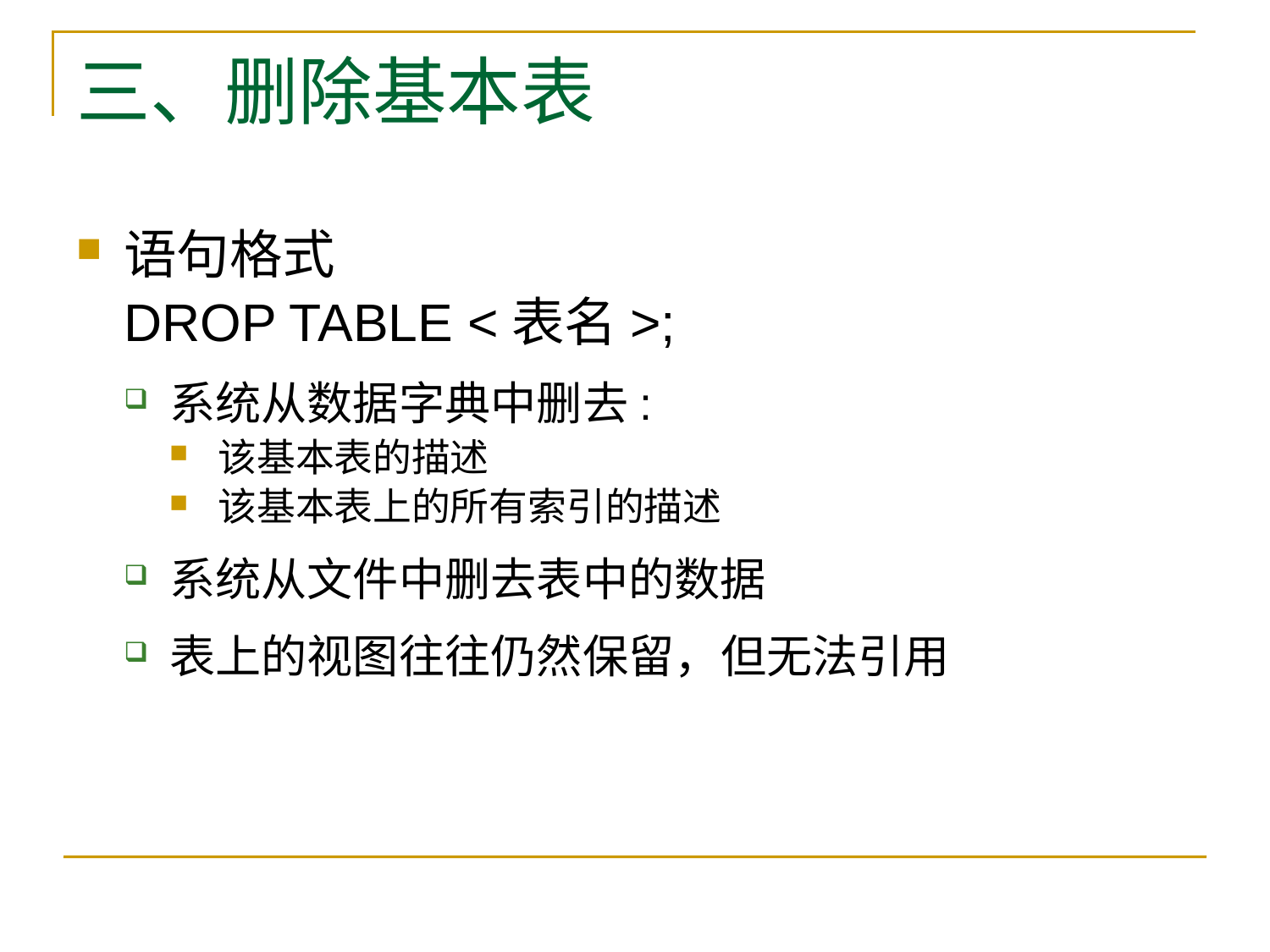

# 三、删除基本表
语句格式
	DROP TABLE <表名>;
系统从数据字典中删去:
该基本表的描述
该基本表上的所有索引的描述
系统从文件中删去表中的数据
表上的视图往往仍然保留，但无法引用